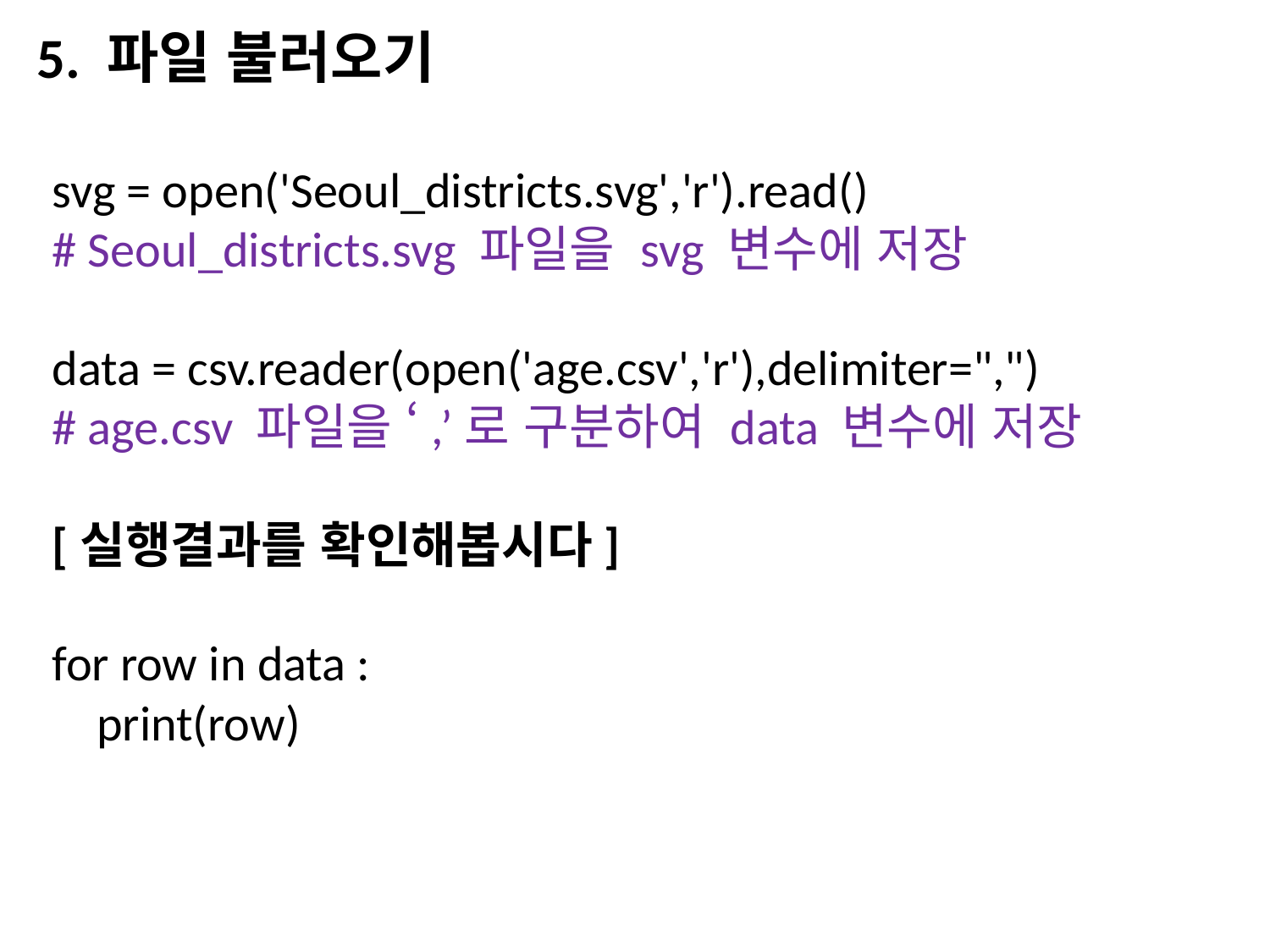

5. 파일 불러오기
svg = open('Seoul_districts.svg','r').read()
# Seoul_districts.svg 파일을 svg 변수에 저장

data = csv.reader(open('age.csv','r'),delimiter=",")
# age.csv 파일을 ‘,’로 구분하여 data 변수에 저장

[실행결과를 확인해봅시다]

for row in data :
    print(row)